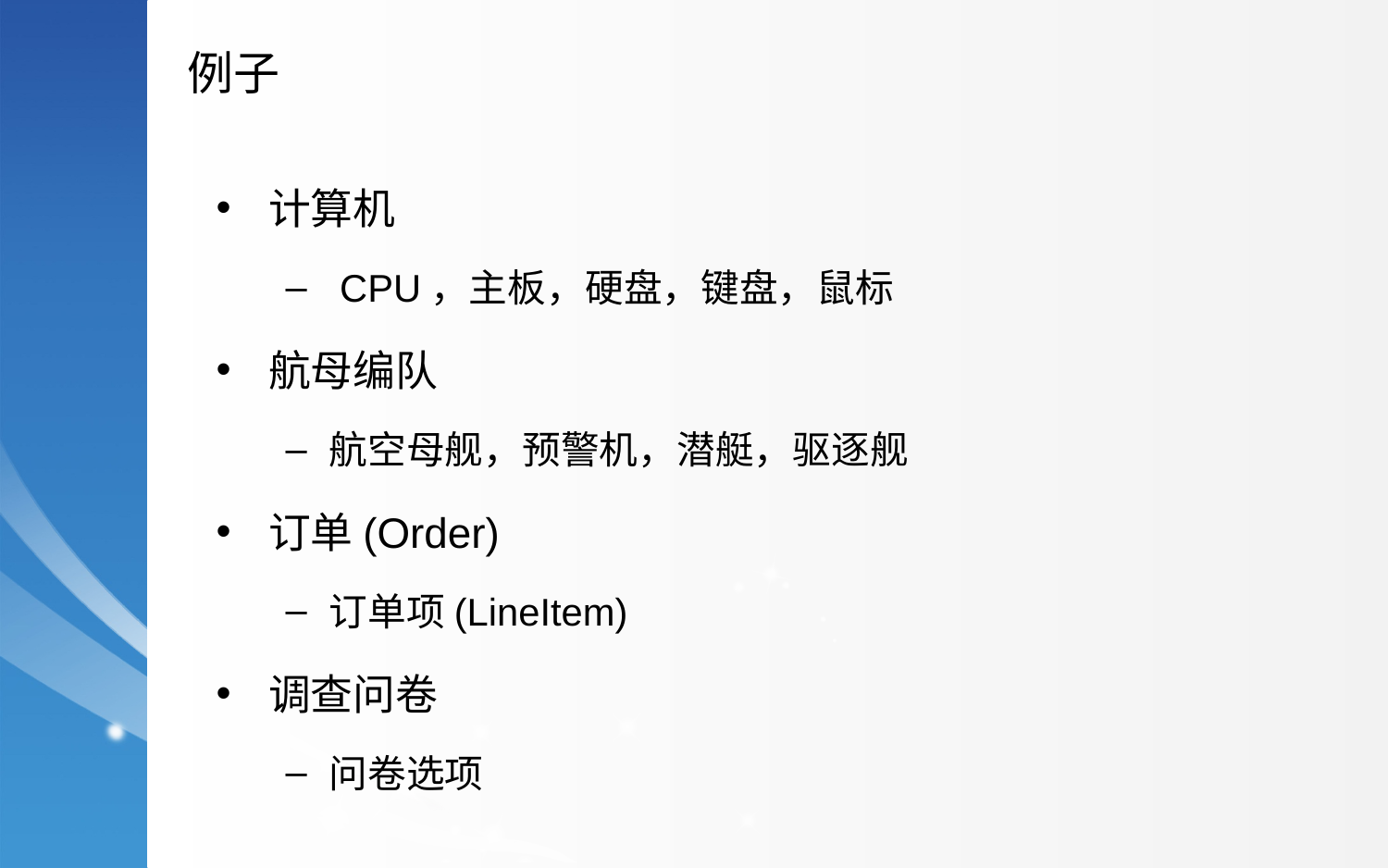

例子
计算机
 CPU，主板，硬盘，键盘，鼠标
航母编队
航空母舰，预警机，潜艇，驱逐舰
订单(Order)
订单项(LineItem)
调查问卷
问卷选项